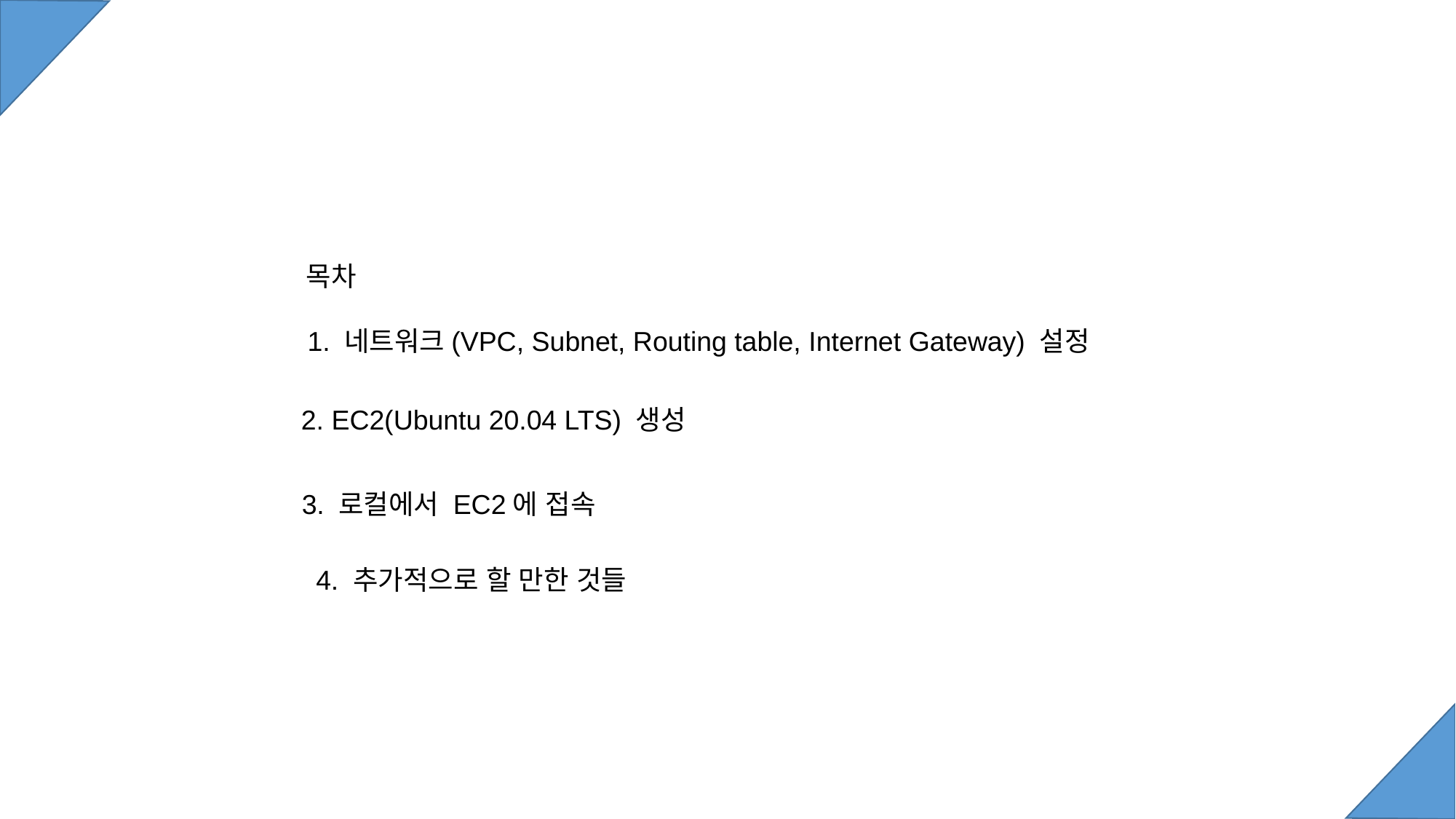

목차
1. 네트워크(VPC, Subnet, Routing table, Internet Gateway) 설정
2. EC2(Ubuntu 20.04 LTS) 생성
3. 로컬에서 EC2에 접속
4. 추가적으로 할 만한 것들